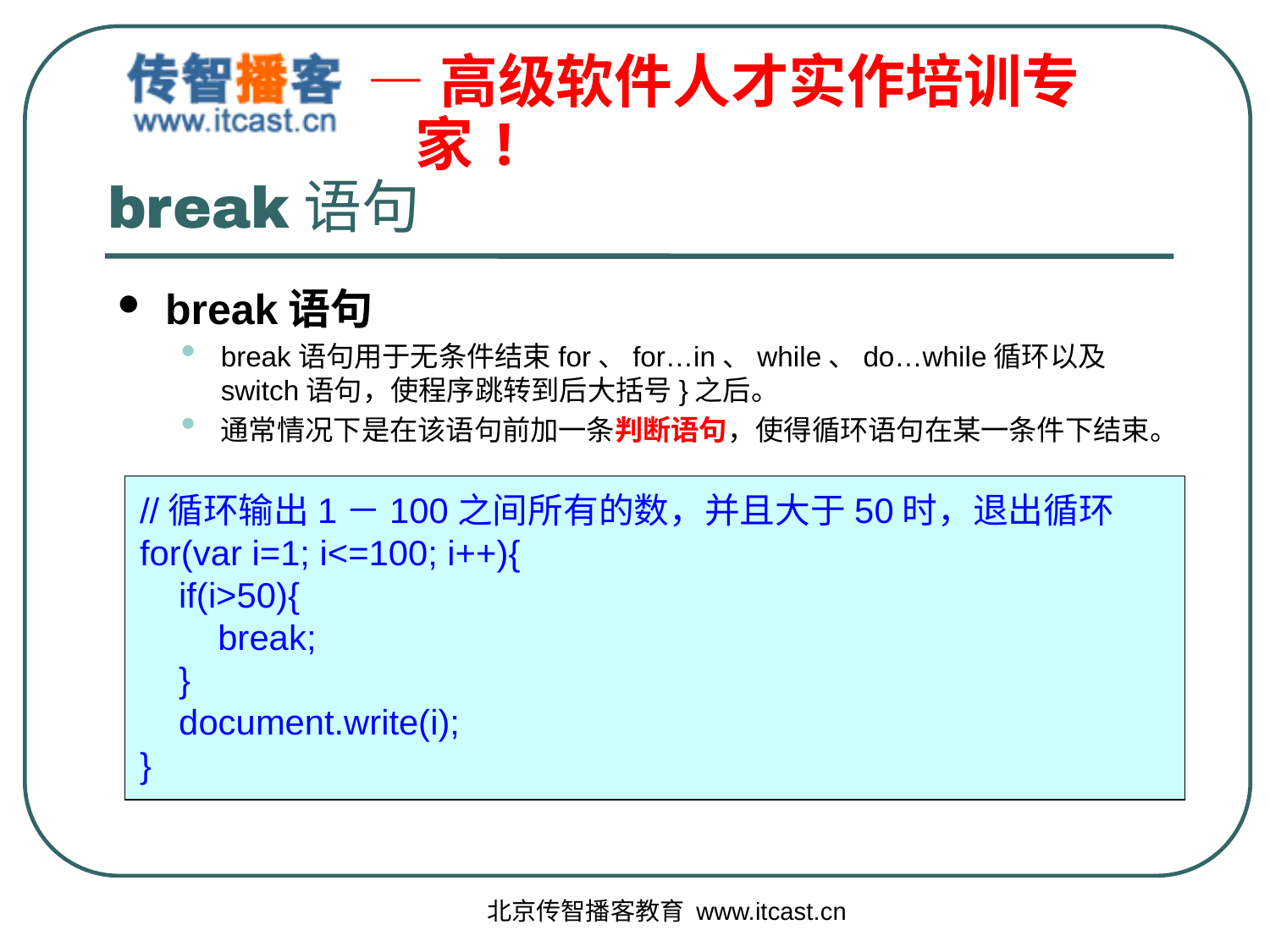

break语句
break语句
break语句用于无条件结束for、for…in、while、do…while循环以及switch语句，使程序跳转到后大括号}之后。
通常情况下是在该语句前加一条判断语句，使得循环语句在某一条件下结束。
//循环输出1－100之间所有的数，并且大于50时，退出循环
for(var i=1; i<=100; i++){
    if(i>50){
        break;
    }
    document.write(i);
}